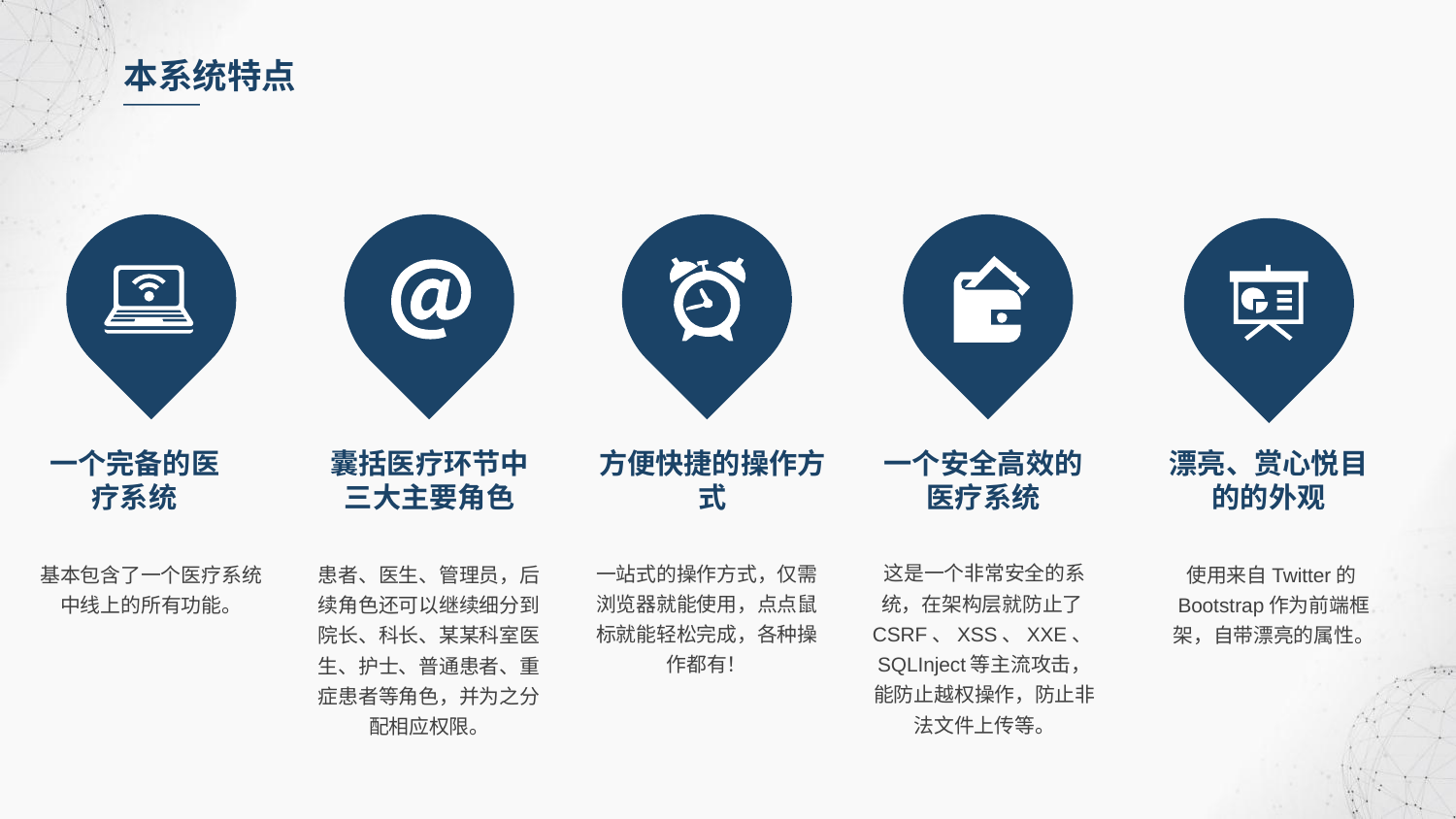

本系统特点

一个完备的医疗系统
囊括医疗环节中三大主要角色
方便快捷的操作方式
一个安全高效的医疗系统
漂亮、赏心悦目的的外观
这是一个非常安全的系统，在架构层就防止了CSRF、XSS、XXE、SQLInject等主流攻击，能防止越权操作，防止非法文件上传等。
一站式的操作方式，仅需浏览器就能使用，点点鼠标就能轻松完成，各种操作都有！
基本包含了一个医疗系统中线上的所有功能。
使用来自Twitter的Bootstrap作为前端框架，自带漂亮的属性。
患者、医生、管理员，后续角色还可以继续细分到院长、科长、某某科室医生、护士、普通患者、重症患者等角色，并为之分配相应权限。